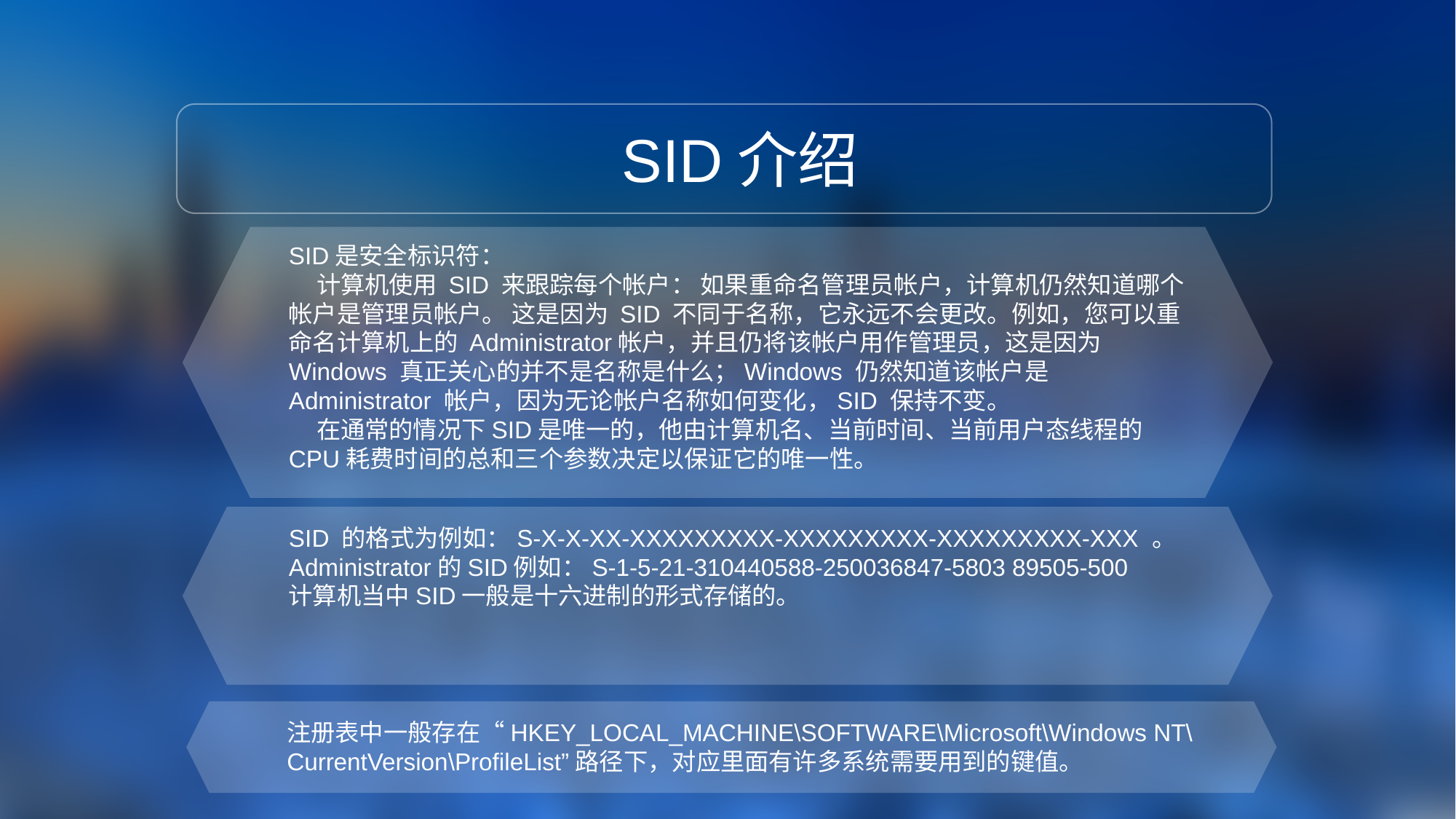

SID介绍

SID是安全标识符：
    计算机使用 SID 来跟踪每个帐户： 如果重命名管理员帐户，计算机仍然知道哪个帐户是管理员帐户。 这是因为 SID 不同于名称，它永远不会更改。例如，您可以重命名计算机上的 Administrator帐户，并且仍将该帐户用作管理员，这是因为 Windows 真正关心的并不是名称是什么；Windows 仍然知道该帐户是 Administrator 帐户，因为无论帐户名称如何变化，SID 保持不变。
    在通常的情况下SID是唯一的，他由计算机名、当前时间、当前用户态线程的CPU耗费时间的总和三个参数决定以保证它的唯一性。

SID 的格式为例如：S-X-X-XX-XXXXXXXXX-XXXXXXXXX-XXXXXXXXX-XXX 。
Administrator的SID例如：S-1-5-21-310440588-250036847-5803 89505-500
计算机当中SID一般是十六进制的形式存储的。

注册表中一般存在“HKEY_LOCAL_MACHINE\SOFTWARE\Microsoft\Windows NT\CurrentVersion\ProfileList”路径下，对应里面有许多系统需要用到的键值。